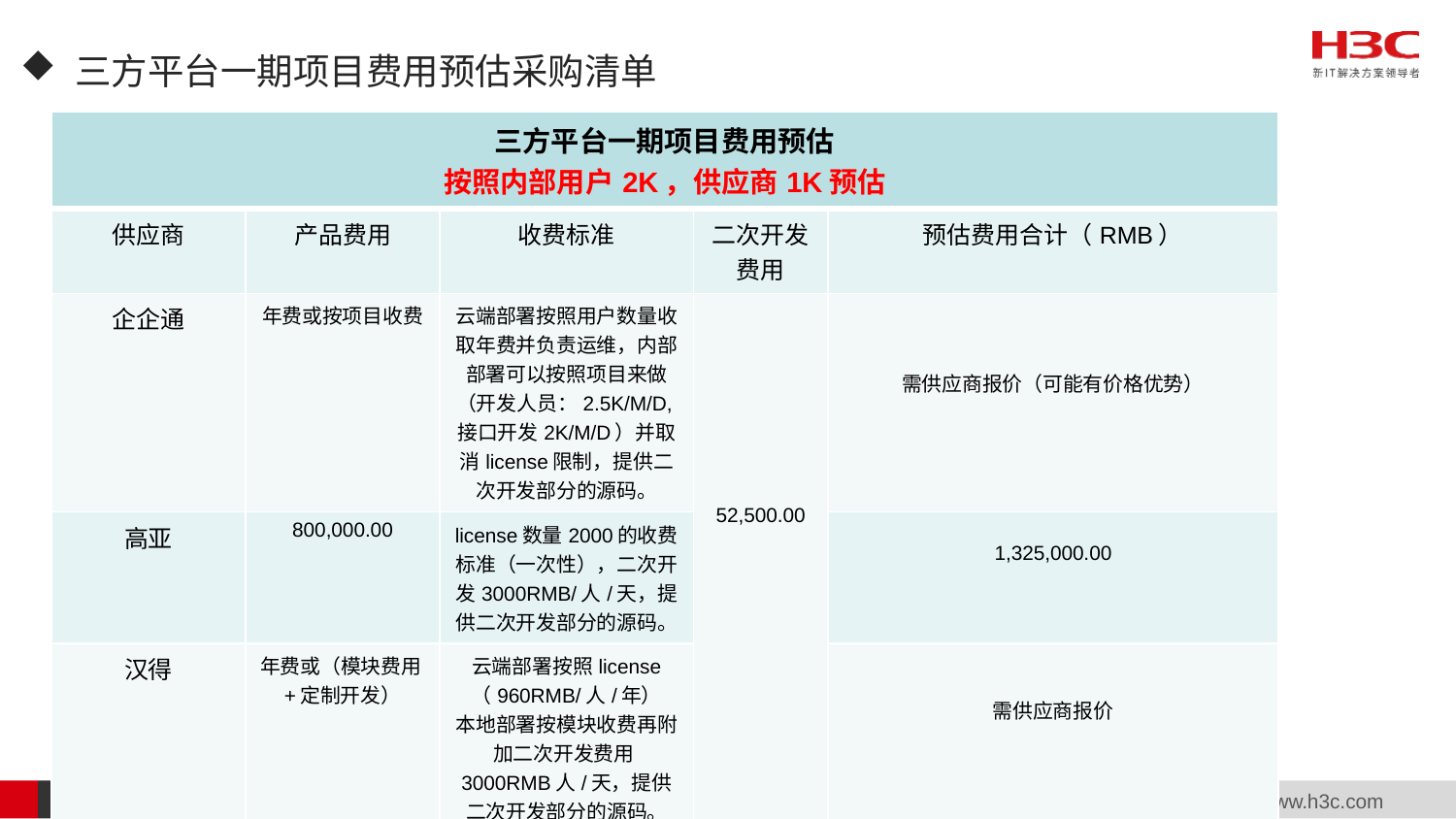

三方平台一期项目费用预估采购清单

| 三方平台一期项目费用预估 按照内部用户2K，供应商1K预估 |  |  |  |  |
| --- | --- | --- | --- | --- |
| 供应商 | 产品费用 | 收费标准 | 二次开发费用 | 预估费用合计（RMB） |
| 企企通 | 年费或按项目收费 | 云端部署按照用户数量收取年费并负责运维，内部部署可以按照项目来做（开发人员：2.5K/M/D,接口开发2K/M/D）并取消license限制，提供二次开发部分的源码。 | 52,500.00 | 需供应商报价（可能有价格优势） |
| 高亚 | 800,000.00 | license数量2000的收费标准（一次性），二次开发3000RMB/人/天，提供二次开发部分的源码。 |  | 1,325,000.00 |
| 汉得 | 年费或（模块费用+定制开发） | 云端部署按照license （960RMB/人/年） 本地部署按模块收费再附加二次开发费用3000RMB人/天，提供二次开发部分的源码。 |  | 需供应商报价 |